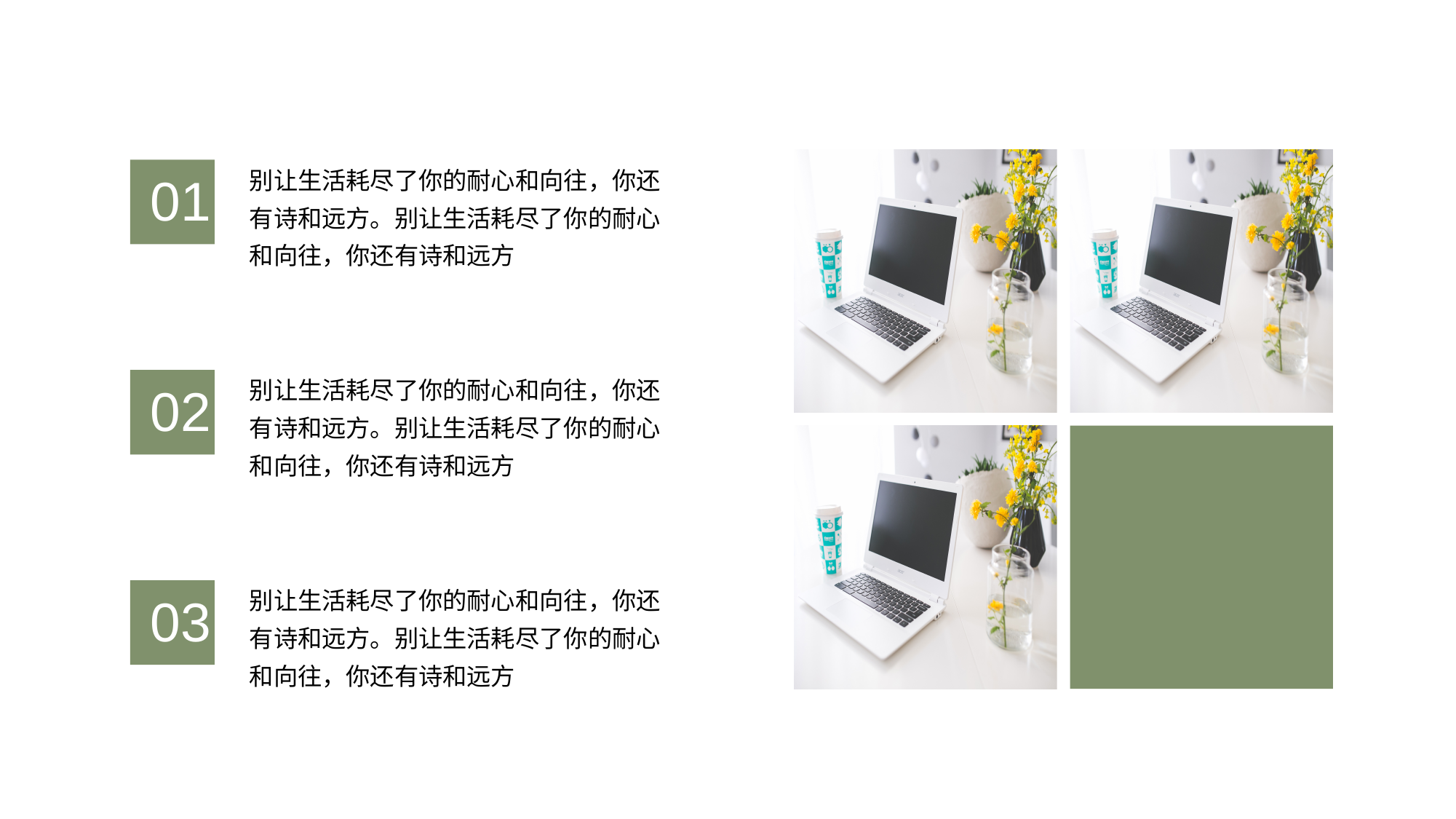

别让生活耗尽了你的耐心和向往，你还有诗和远方。别让生活耗尽了你的耐心和向往，你还有诗和远方

01
别让生活耗尽了你的耐心和向往，你还有诗和远方。别让生活耗尽了你的耐心和向往，你还有诗和远方

02
别让生活耗尽了你的耐心和向往，你还有诗和远方。别让生活耗尽了你的耐心和向往，你还有诗和远方

03